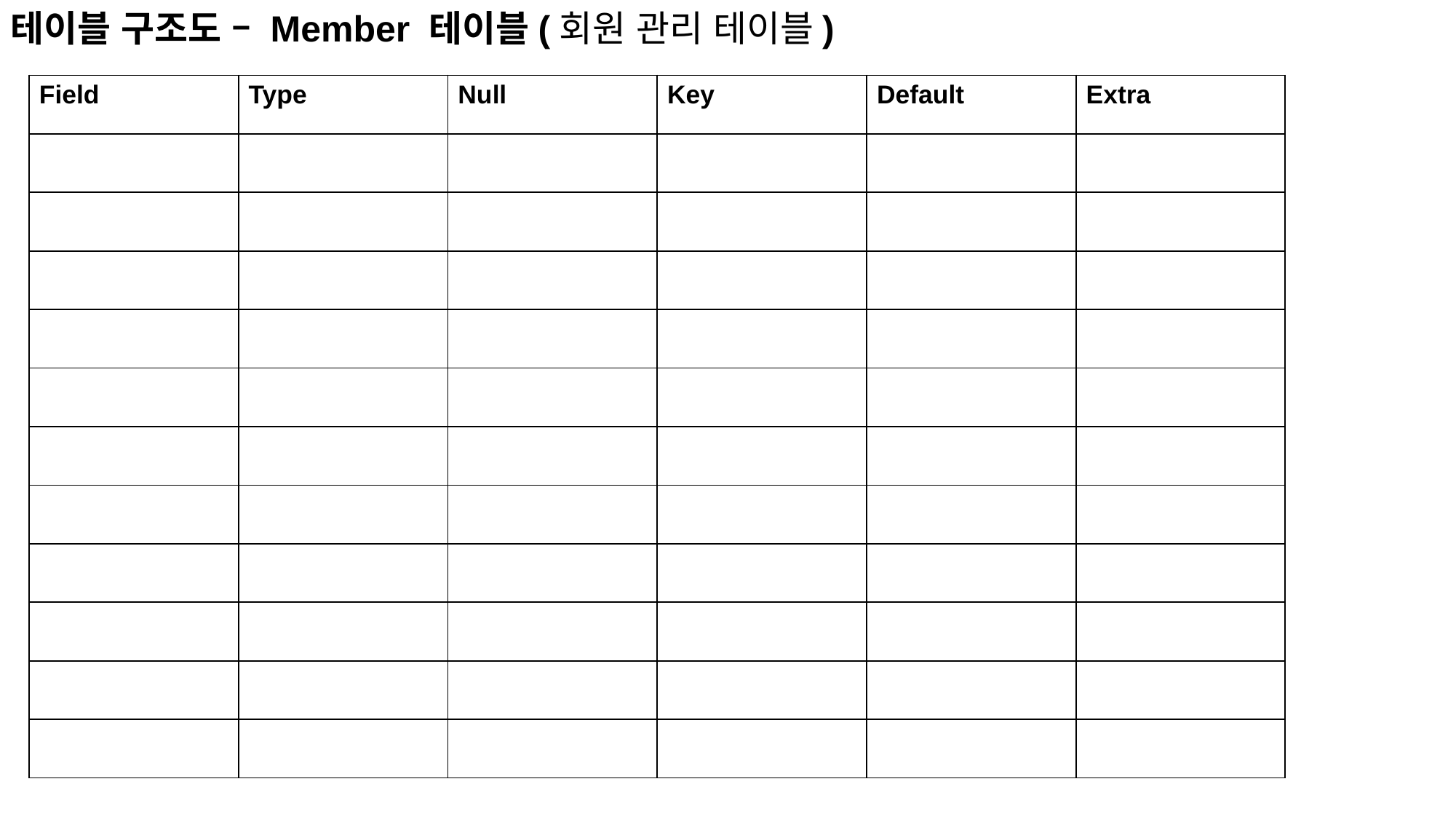

테이블 구조도 – Member 테이블(회원 관리 테이블)
| Field | Type | Null | Key | Default | Extra |
| --- | --- | --- | --- | --- | --- |
|  |  |  |  |  |  |
|  |  |  |  |  |  |
|  |  |  |  |  |  |
|  |  |  |  |  |  |
|  |  |  |  |  |  |
|  |  |  |  |  |  |
|  |  |  |  |  |  |
|  |  |  |  |  |  |
|  |  |  |  |  |  |
|  |  |  |  |  |  |
|  |  |  |  |  |  |